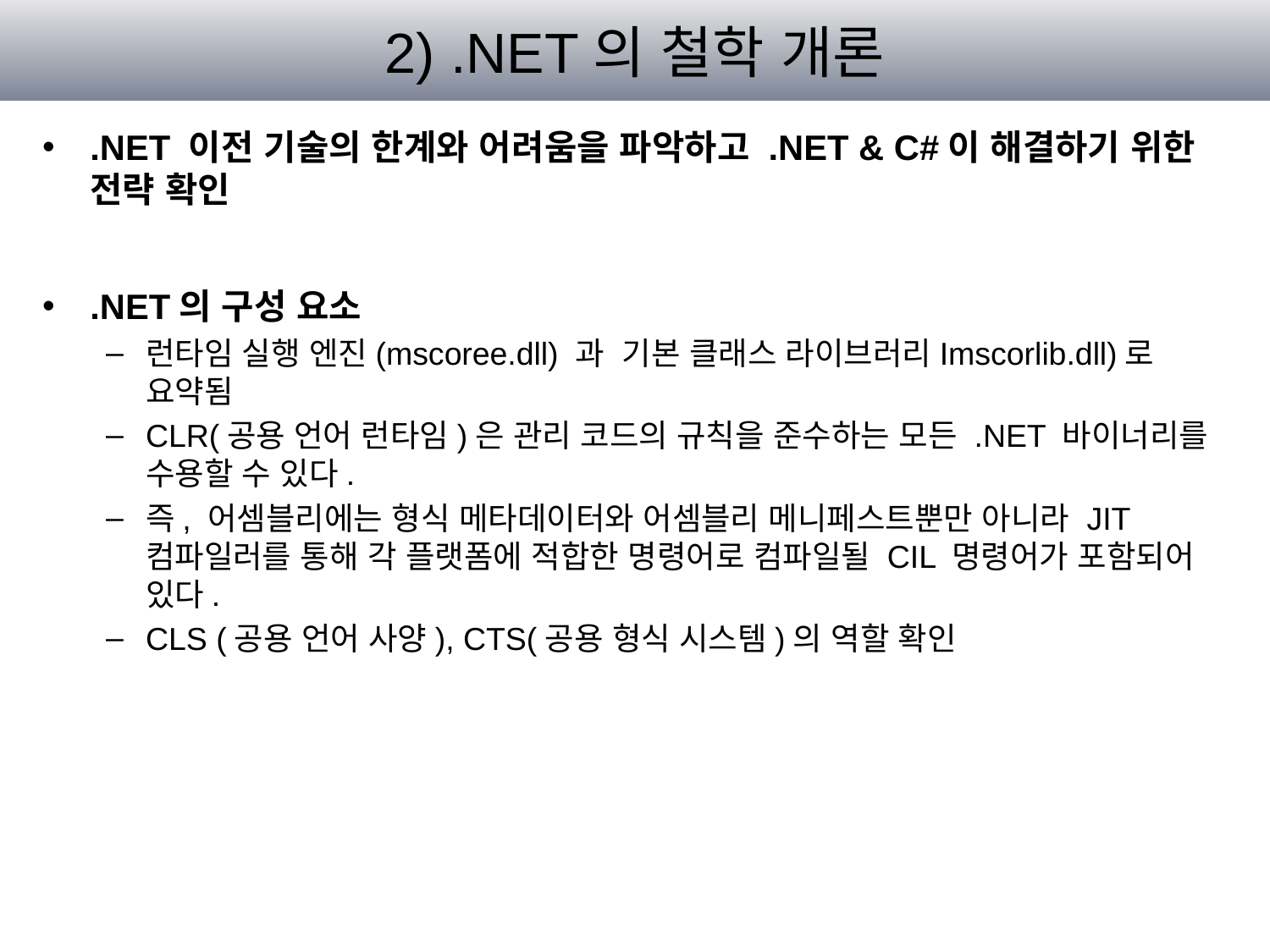

# 2) .NET의 철학 개론
.NET 이전 기술의 한계와 어려움을 파악하고 .NET & C#이 해결하기 위한 전략 확인

.NET의 구성 요소
런타임 실행 엔진(mscoree.dll) 과  기본 클래스 라이브러리Imscorlib.dll)로 요약됨
CLR(공용 언어 런타임)은 관리 코드의 규칙을 준수하는 모든 .NET 바이너리를 수용할 수 있다.
즉, 어셈블리에는 형식 메타데이터와 어셈블리 메니페스트뿐만 아니라 JIT 컴파일러를 통해 각 플랫폼에 적합한 명령어로 컴파일될 CIL 명령어가 포함되어 있다.
CLS (공용 언어 사양), CTS(공용 형식 시스템)의 역할 확인